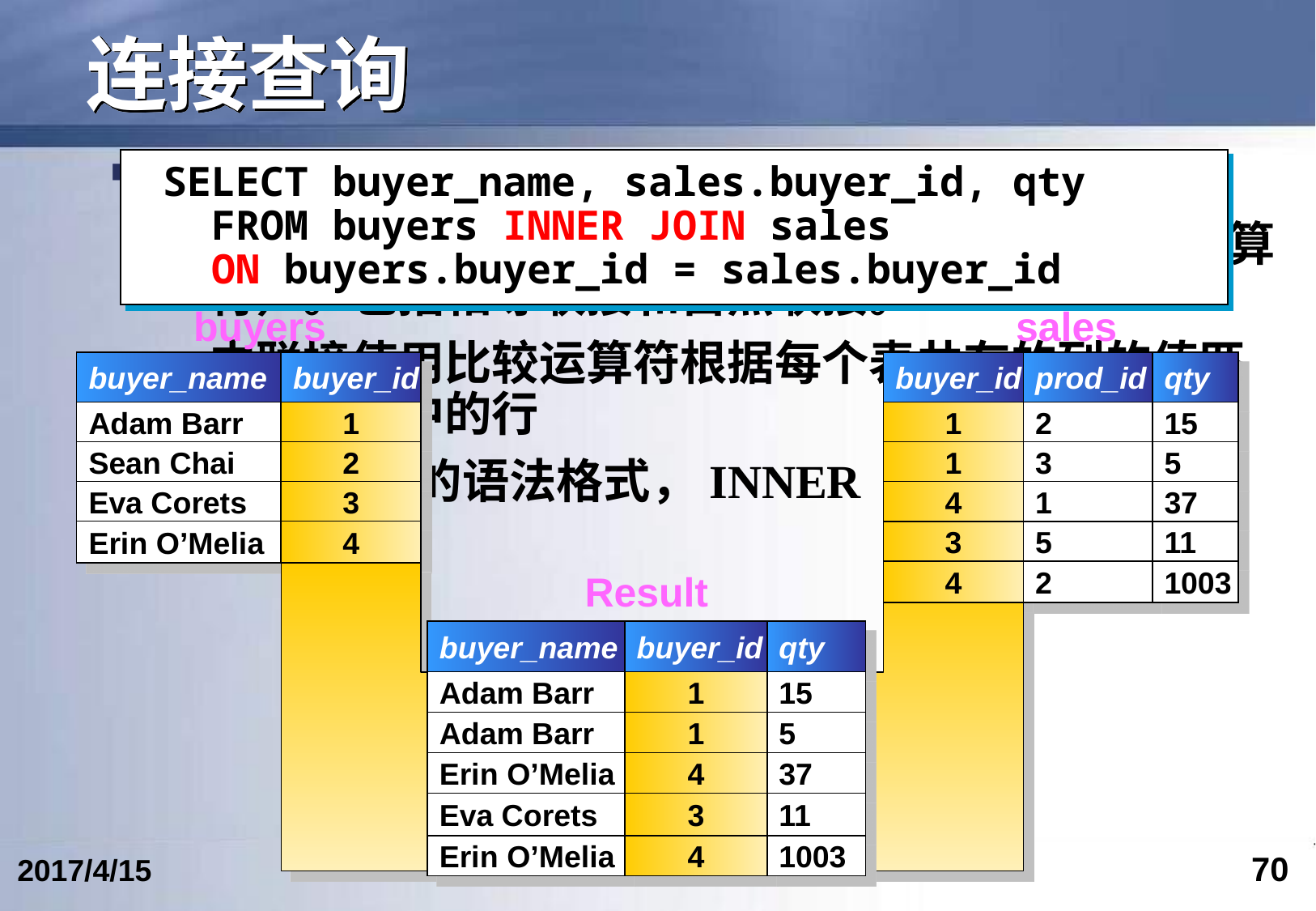

# 连接查询
SELECT buyer_name, sales.buyer_id, qty
  FROM buyers INNER JOIN sales
  ON buyers.buyer_id = sales.buyer_id
buyers
buyer_name
buyer_id
Adam Barr
1
Sean Chai
2
Eva Corets
3
Erin O’Melia
4
sales
buyer_id
prod_id
qty
1
2
15
1
3
5
4
1
37
3
5
11
4
2
1003

Result
buyer_name
buyer_id
qty
Adam Barr
1
15
Adam Barr
1
5
Erin O’Melia
4
37
Eva Corets
3
11
Erin O’Melia
4
1003
内连接
典型的联接运算，使用像 = 或 <> 之类的比较运算符）。包括相等联接和自然联接。
内联接使用比较运算符根据每个表共有的列的值匹配两个表中的行
SQL Server 的语法格式，INNER 可以省略
70
2017/4/15